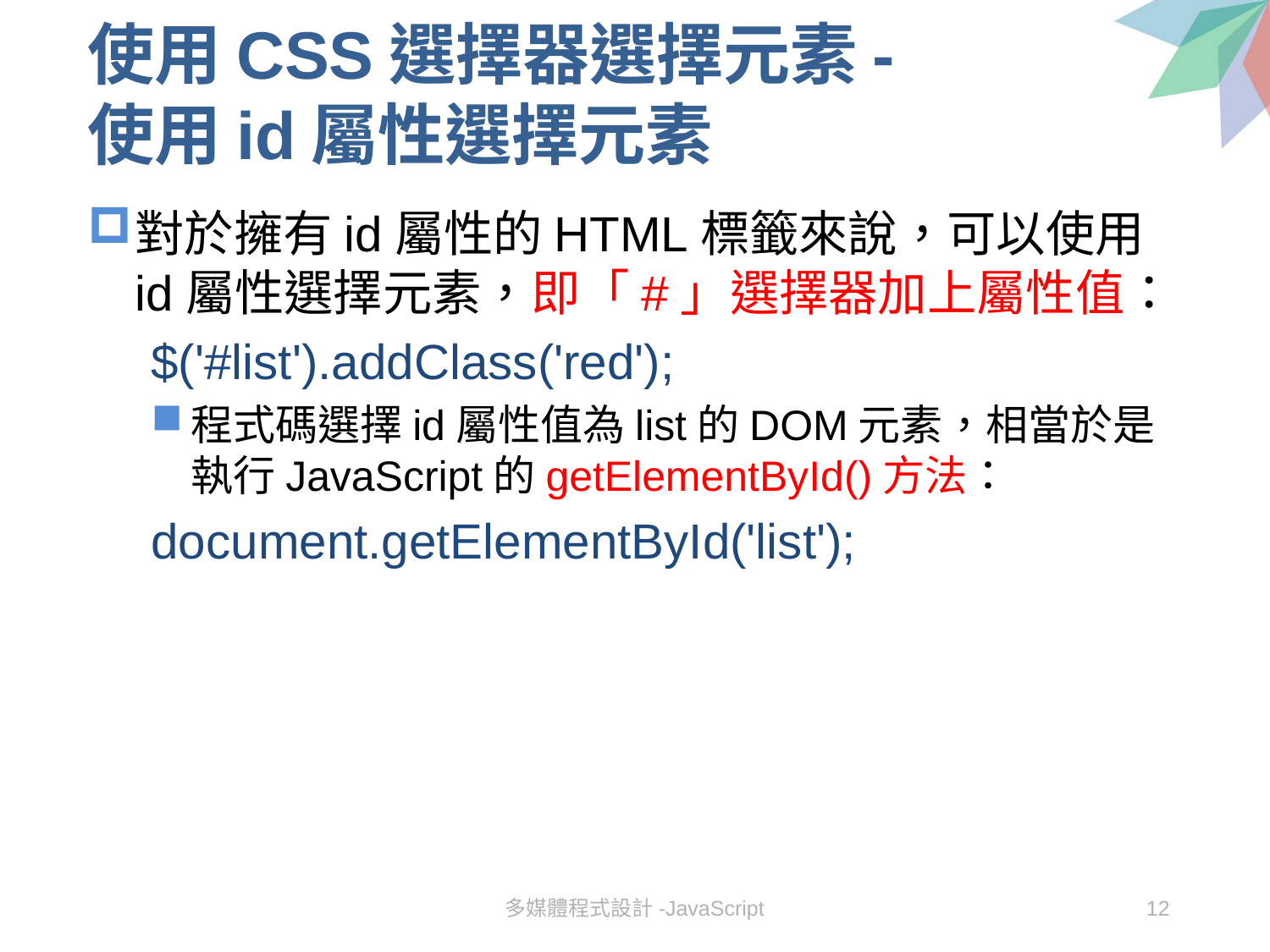

# 使用CSS選擇器選擇元素- 使用id屬性選擇元素
對於擁有id屬性的HTML標籤來說，可以使用id屬性選擇元素，即「#」選擇器加上屬性值：
$('#list').addClass('red');
程式碼選擇id屬性值為list的DOM元素，相當於是執行JavaScript的getElementById()方法：
document.getElementById('list');
多媒體程式設計-JavaScript
12